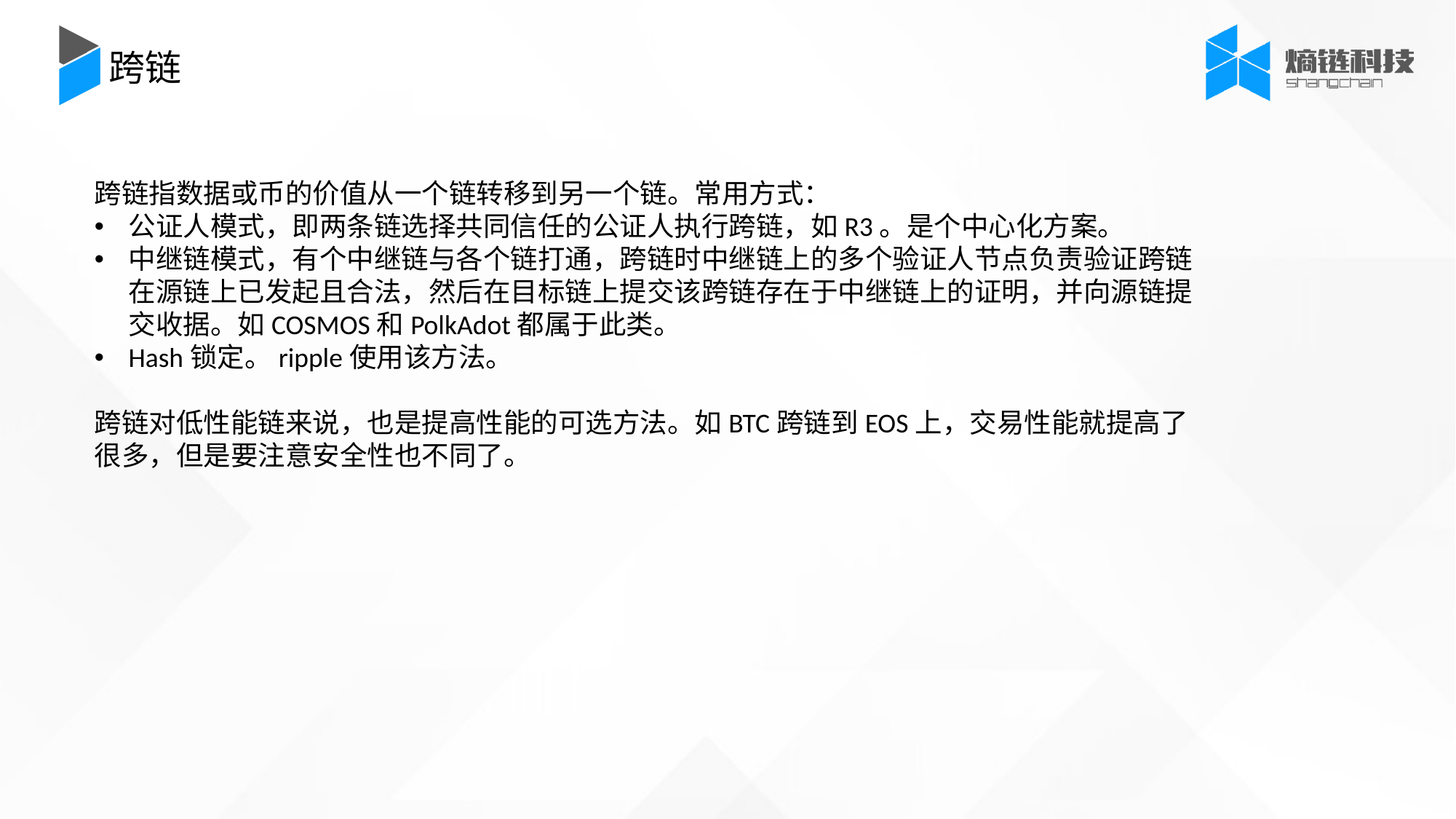

跨链
跨链指数据或币的价值从一个链转移到另一个链。常用方式：
公证人模式，即两条链选择共同信任的公证人执行跨链，如R3。是个中心化方案。
中继链模式，有个中继链与各个链打通，跨链时中继链上的多个验证人节点负责验证跨链在源链上已发起且合法，然后在目标链上提交该跨链存在于中继链上的证明，并向源链提交收据。如COSMOS和PolkAdot都属于此类。
Hash锁定。ripple使用该方法。

跨链对低性能链来说，也是提高性能的可选方法。如BTC跨链到EOS上，交易性能就提高了很多，但是要注意安全性也不同了。